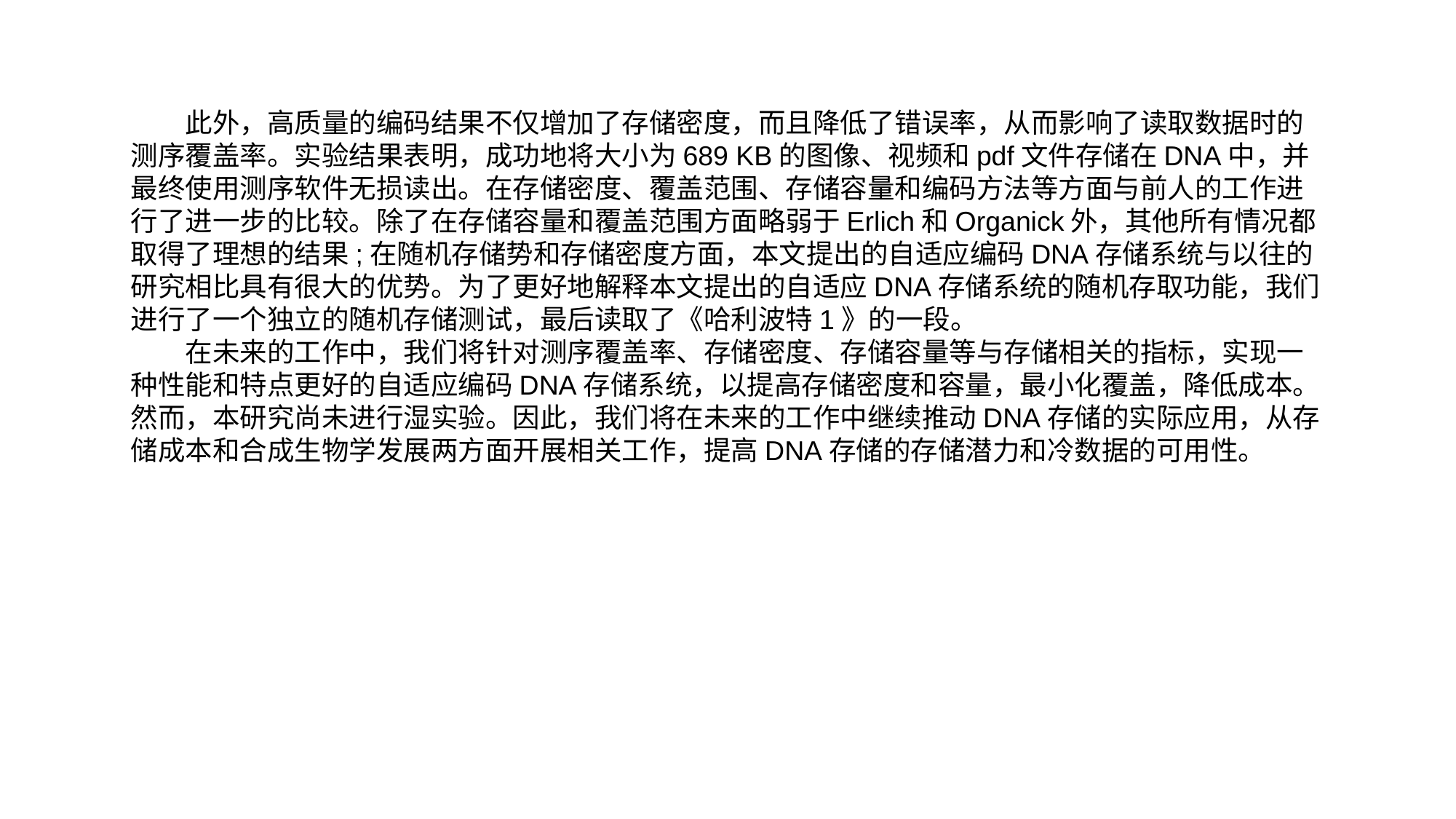

此外，高质量的编码结果不仅增加了存储密度，而且降低了错误率，从而影响了读取数据时的测序覆盖率。实验结果表明，成功地将大小为689 KB的图像、视频和pdf文件存储在DNA中，并最终使用测序软件无损读出。在存储密度、覆盖范围、存储容量和编码方法等方面与前人的工作进行了进一步的比较。除了在存储容量和覆盖范围方面略弱于Erlich和Organick外，其他所有情况都取得了理想的结果;在随机存储势和存储密度方面，本文提出的自适应编码DNA存储系统与以往的研究相比具有很大的优势。为了更好地解释本文提出的自适应DNA存储系统的随机存取功能，我们进行了一个独立的随机存储测试，最后读取了《哈利波特1》的一段。
在未来的工作中，我们将针对测序覆盖率、存储密度、存储容量等与存储相关的指标，实现一种性能和特点更好的自适应编码DNA存储系统，以提高存储密度和容量，最小化覆盖，降低成本。然而，本研究尚未进行湿实验。因此，我们将在未来的工作中继续推动DNA存储的实际应用，从存储成本和合成生物学发展两方面开展相关工作，提高DNA存储的存储潜力和冷数据的可用性。